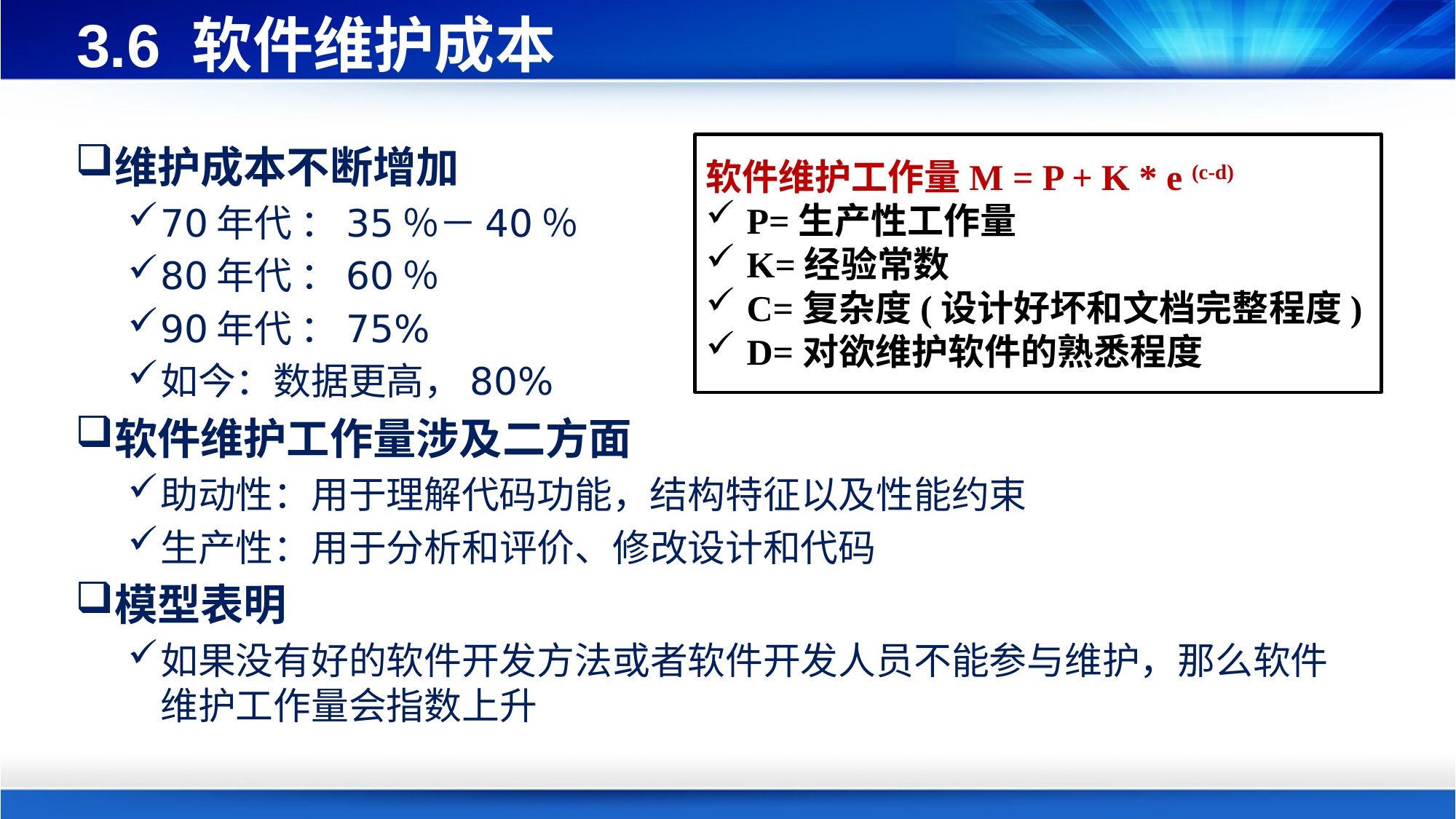

# 3.6 软件维护成本
维护成本不断增加
70年代 ：35％－40％
80年代 ：60％
90年代 ：75%
如今：数据更高，80%
软件维护工作量涉及二方面
助动性：用于理解代码功能，结构特征以及性能约束
生产性：用于分析和评价、修改设计和代码
模型表明
如果没有好的软件开发方法或者软件开发人员不能参与维护，那么软件维护工作量会指数上升

软件维护工作量M = P + K * e (c-d)
P=生产性工作量
K=经验常数
C=复杂度(设计好坏和文档完整程度)
D=对欲维护软件的熟悉程度